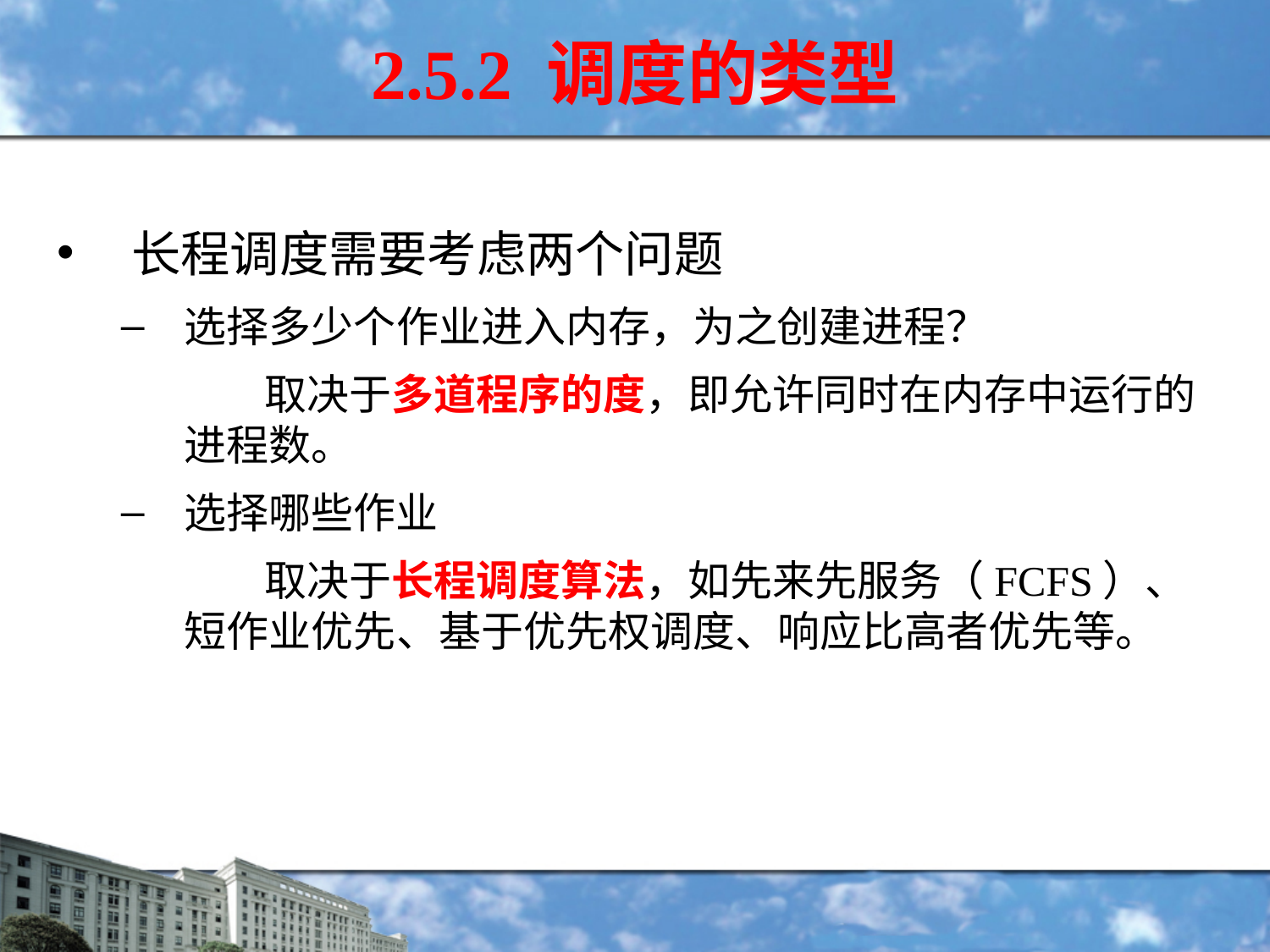

2.5.2 调度的类型
长程调度需要考虑两个问题
选择多少个作业进入内存，为之创建进程？
              取决于多道程序的度，即允许同时在内存中运行的进程数。
选择哪些作业
              取决于长程调度算法，如先来先服务（FCFS）、短作业优先、基于优先权调度、响应比高者优先等。